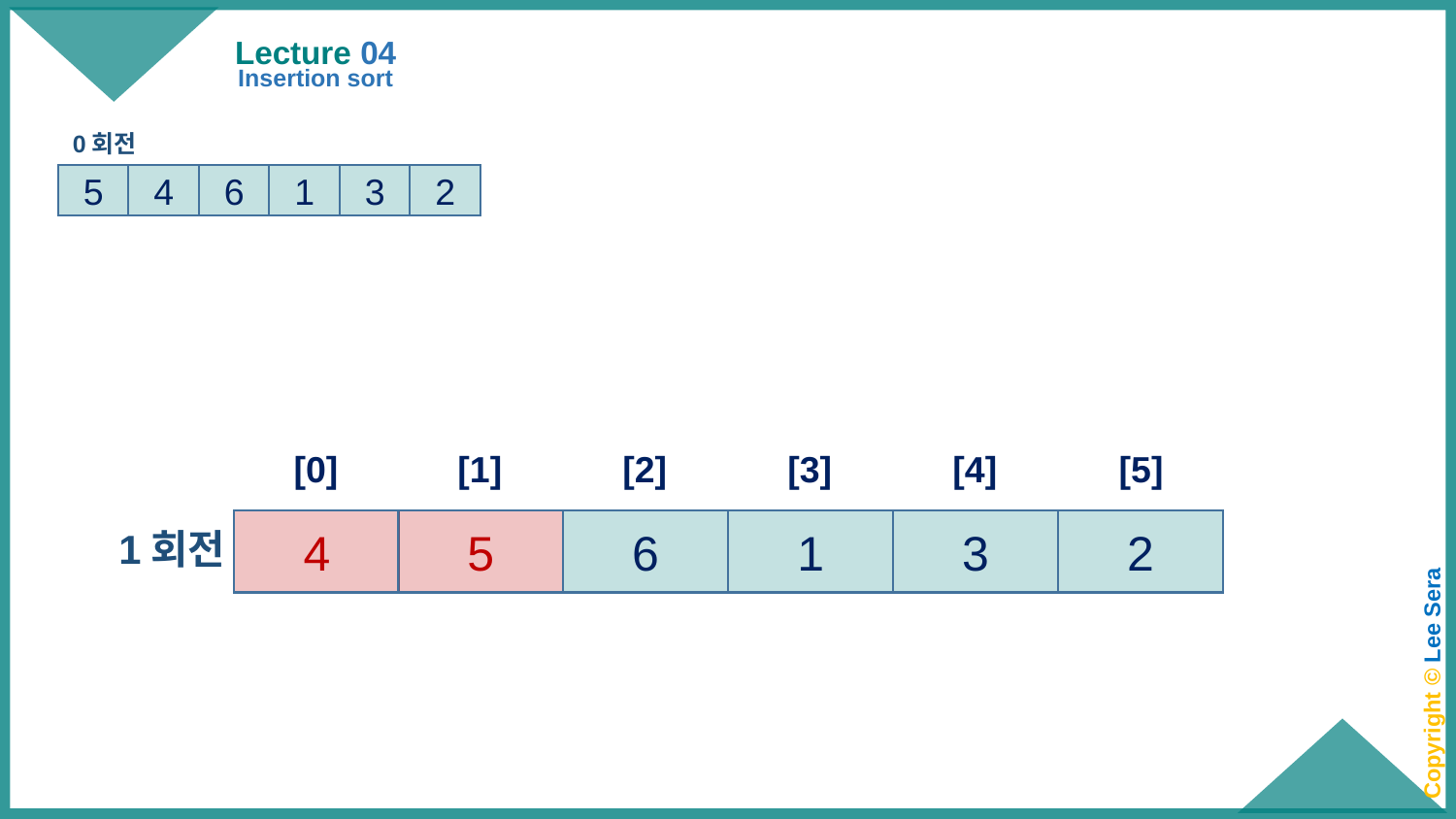

# Lecture 04
Insertion sort
0회전
5
4
6
1
3
2

[0]
[1]
[2]
[3]
[4]
[5]
4
5
6
1
3
2
1회전
Copyright © Lee Sera